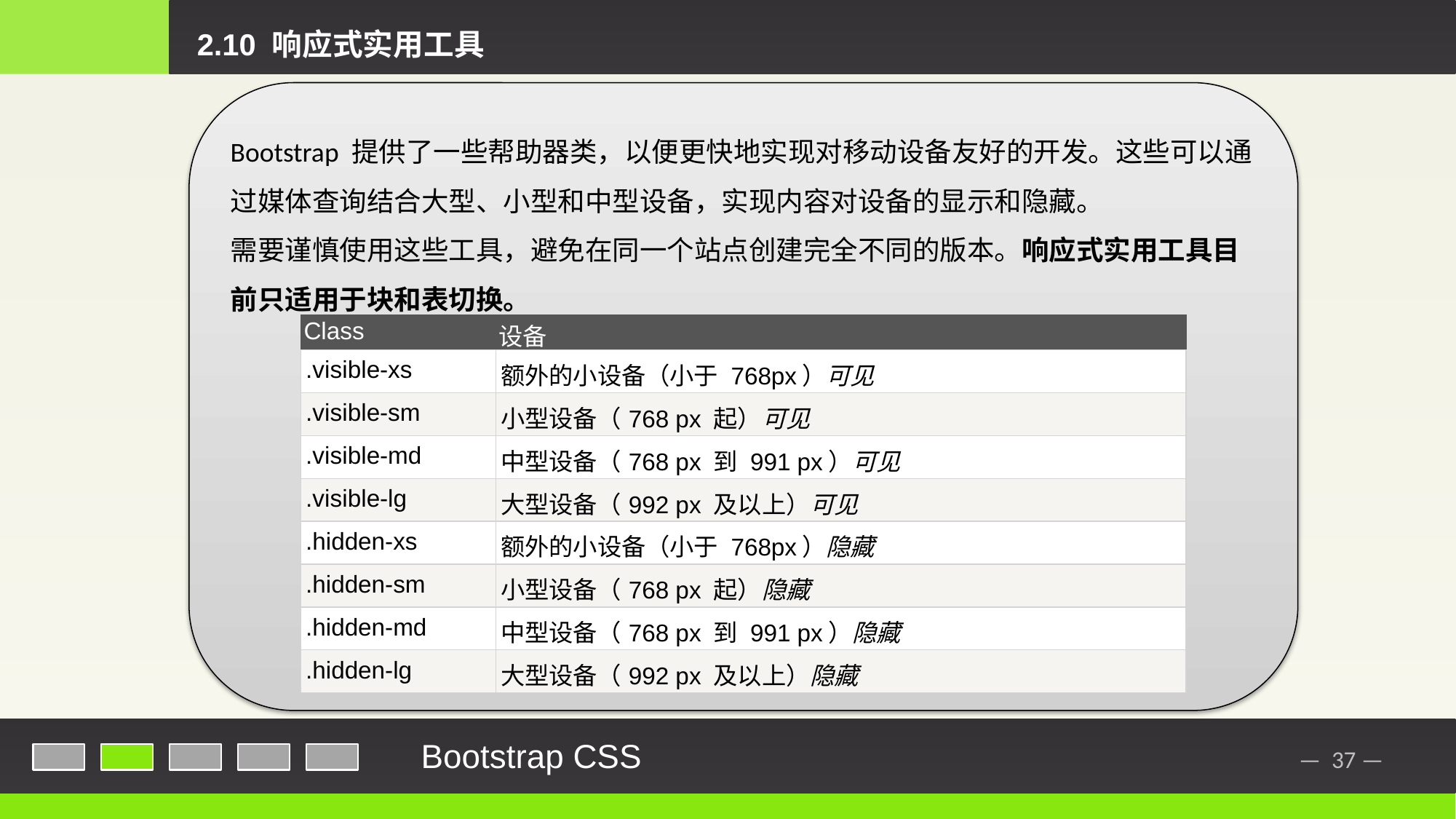

2.10 响应式实用工具
Bootstrap 提供了一些帮助器类，以便更快地实现对移动设备友好的开发。这些可以通过媒体查询结合大型、小型和中型设备，实现内容对设备的显示和隐藏。
需要谨慎使用这些工具，避免在同一个站点创建完全不同的版本。响应式实用工具目前只适用于块和表切换。

| Class | 设备 |
| --- | --- |
| .visible-xs | 额外的小设备（小于 768px）可见 |
| .visible-sm | 小型设备（768 px 起）可见 |
| .visible-md | 中型设备（768 px 到 991 px）可见 |
| .visible-lg | 大型设备（992 px 及以上）可见 |
| .hidden-xs | 额外的小设备（小于 768px）隐藏 |
| .hidden-sm | 小型设备（768 px 起）隐藏 |
| .hidden-md | 中型设备（768 px 到 991 px）隐藏 |
| .hidden-lg | 大型设备（992 px 及以上）隐藏 |